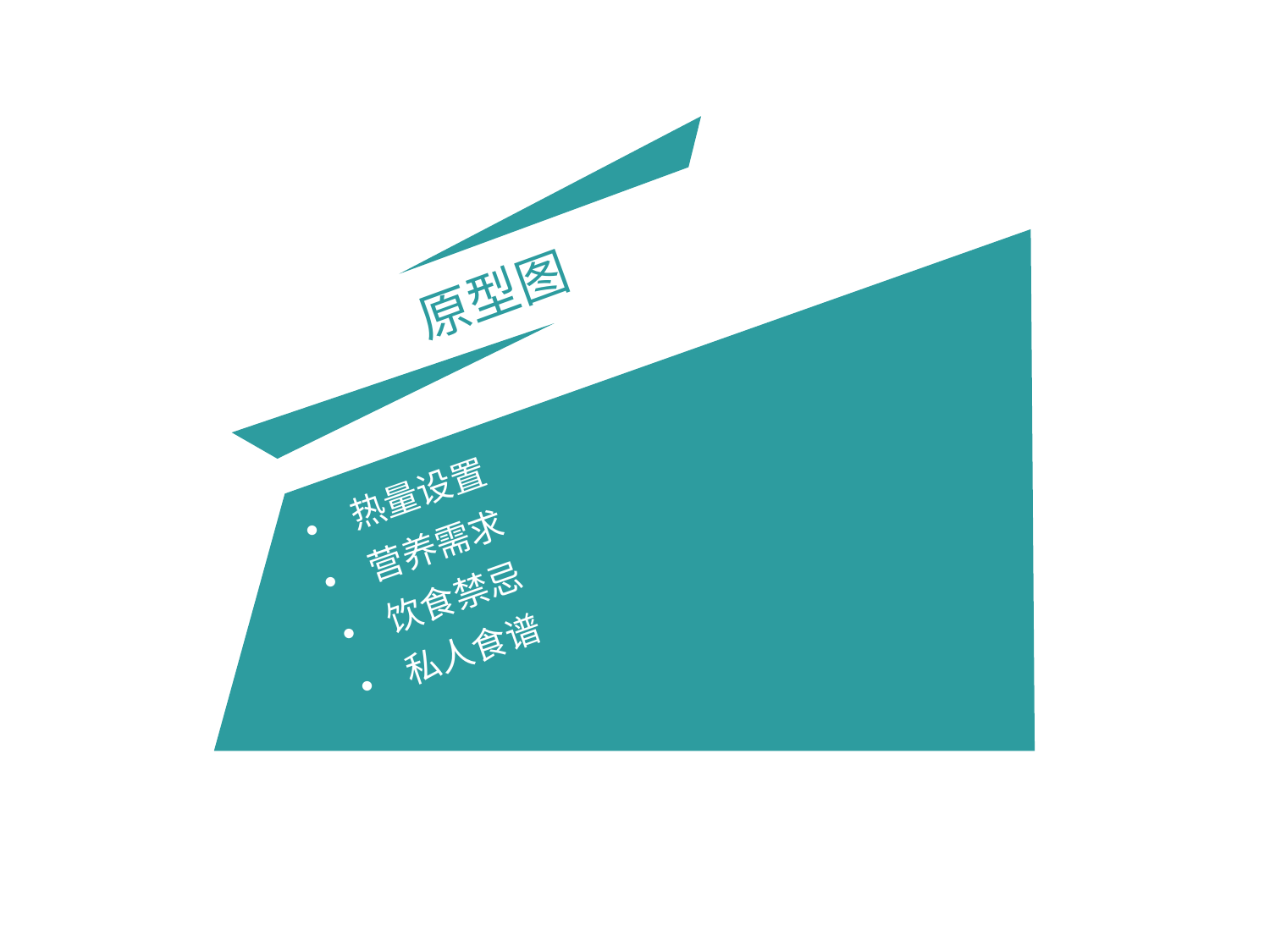

原型图

热量设置
营养需求
饮食禁忌
私人食谱

Click here to add your text.Click here to add your text.Click here to add your text.Click here to add your text.Click here to add your text.Click here to add your text.Click here to add your text.Click here to add your text.Click here to add your text.Click here to add your text.